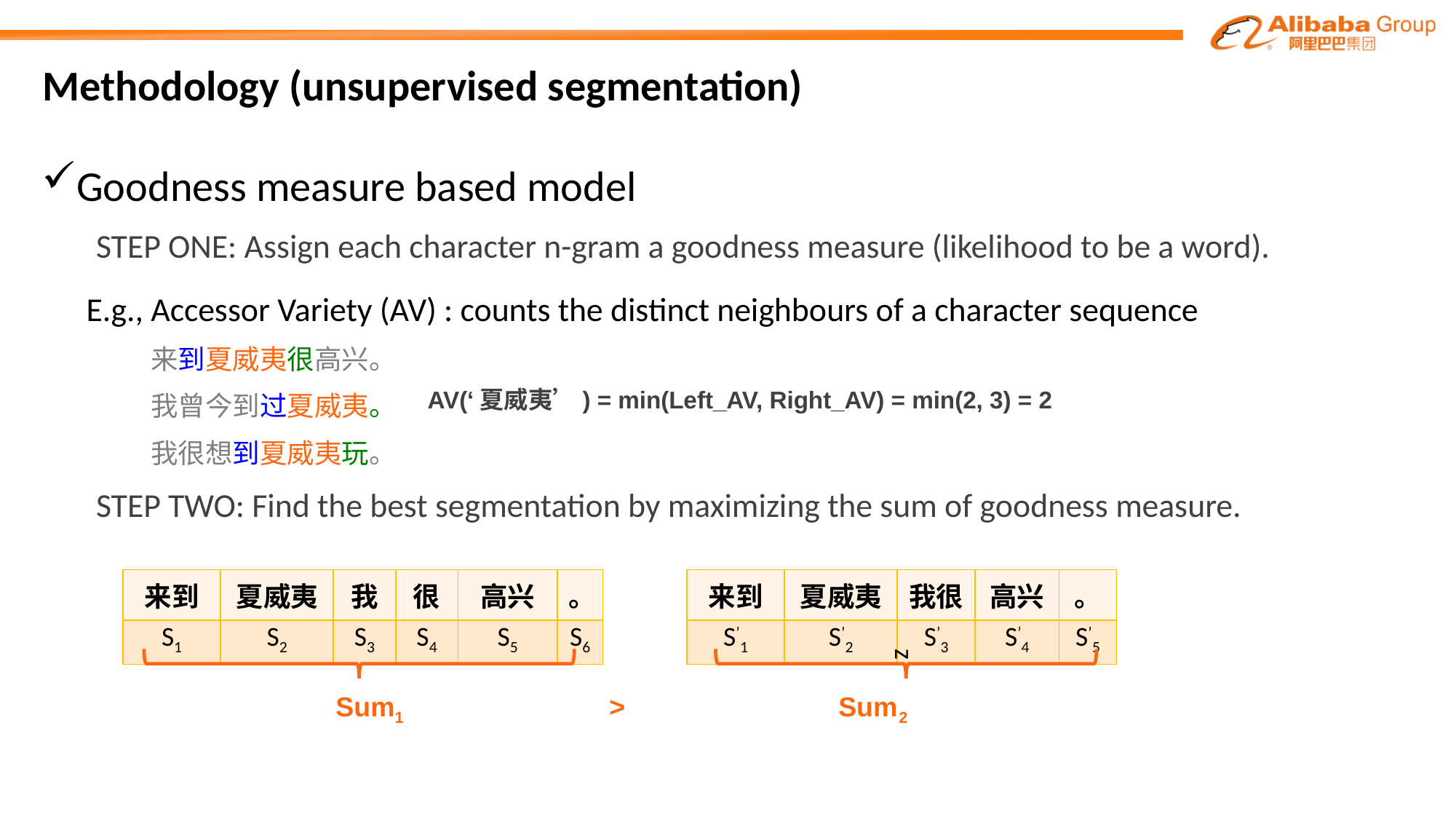

# Methodology (unsupervised segmentation)
Goodness measure based model
STEP ONE: Assign each character n-gram a goodness measure (likelihood to be a word).
      E.g., Accessor Variety (AV) : counts the distinct neighbours of a character sequence
来到夏威夷很高兴。
我曾今到过夏威夷。
我很想到夏威夷玩。
STEP TWO: Find the best segmentation by maximizing the sum of goodness measure.

AV(‘夏威夷’) = min(Left_AV, Right_AV) = min(2, 3) = 2

z
| 来到 | 夏威夷 | 我 | 很 | 高兴 | 。 |
| --- | --- | --- | --- | --- | --- |
| S1 | S2 | S3 | S4 | S5 | S6 |
| 来到 | 夏威夷 | 我很 | 高兴 | 。 |
| --- | --- | --- | --- | --- |
| S’1 | S’2 | S’3 | S’4 | S’5 |
Sum1                           >                            Sum2